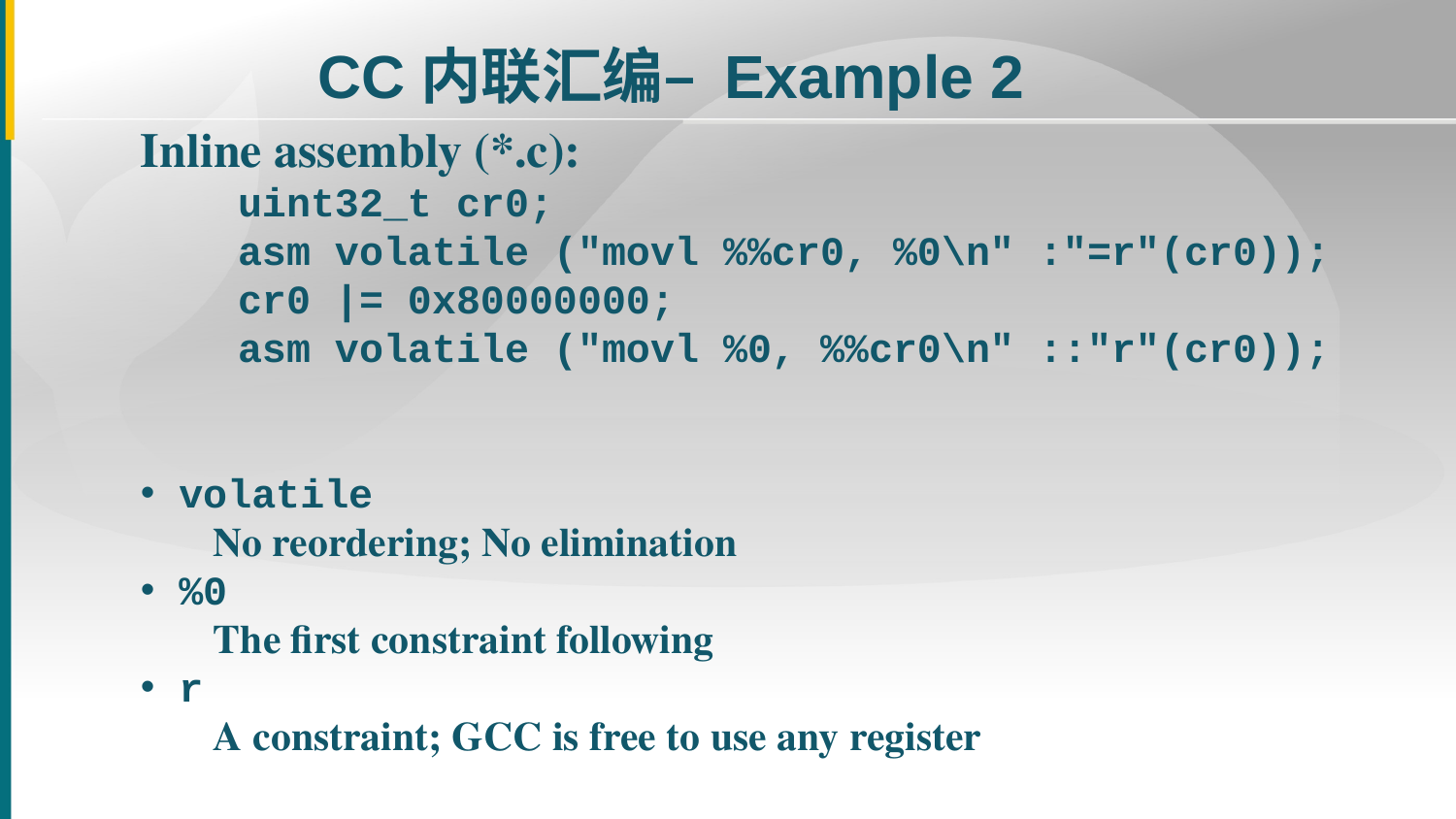

CC内联汇编– Example 2
Inline assembly (*.c):
    uint32_t cr0;
    asm volatile ("movl %%cr0, %0\n" :"=r"(cr0));
    cr0 |= 0x80000000;
    asm volatile ("movl %0, %%cr0\n" ::"r"(cr0));

 volatile
No reordering; No elimination
 %0
The first constraint following
 r
A constraint; GCC is free to use any register